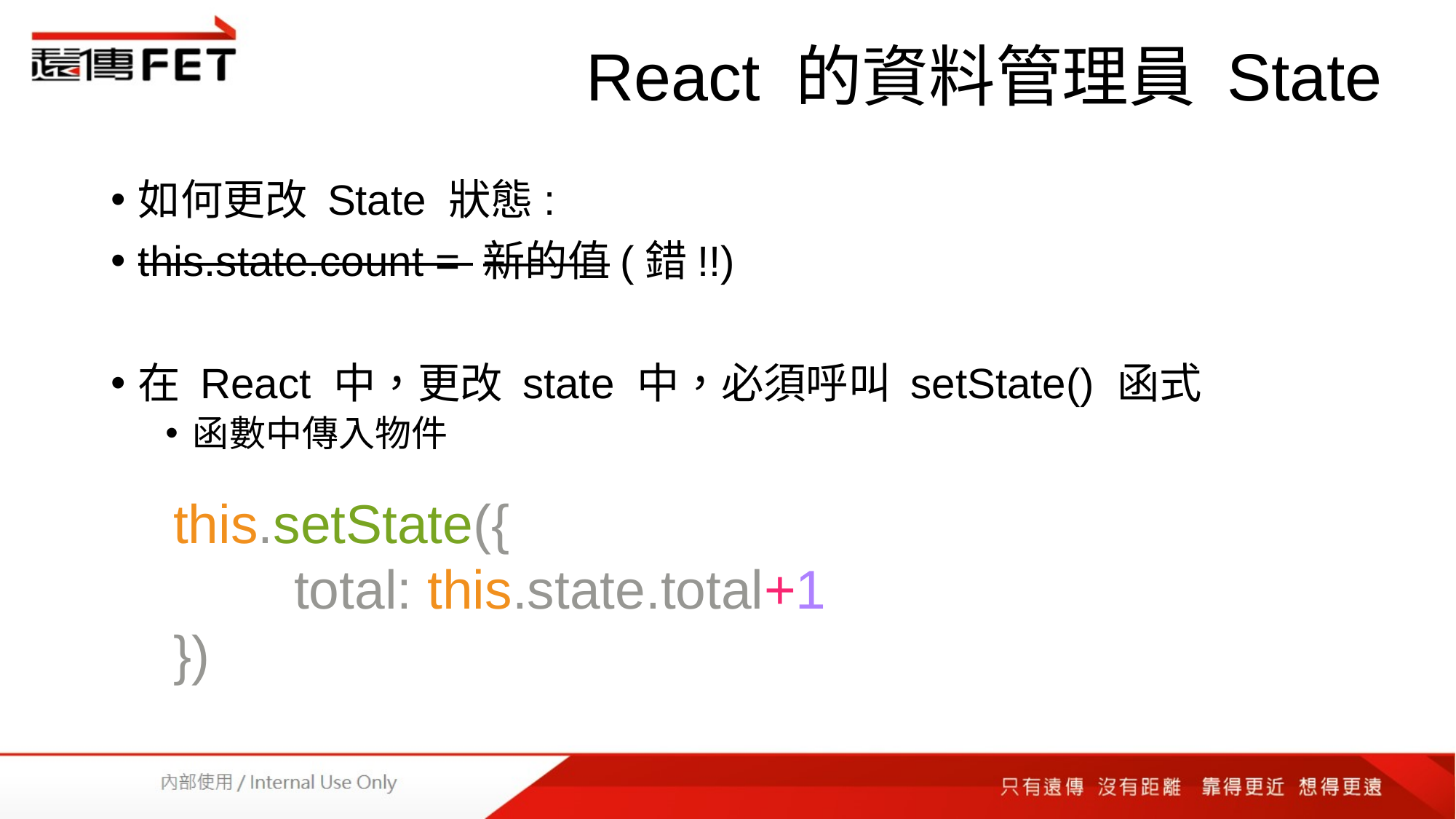

# React 的資料管理員 State
如何更改 State 狀態:
this.state.count = 新的值(錯!!)

在 React 中，更改 state 中，必須呼叫 setState() 函式
函數中傳入物件
this.setState({
        total: this.state.total+1
})